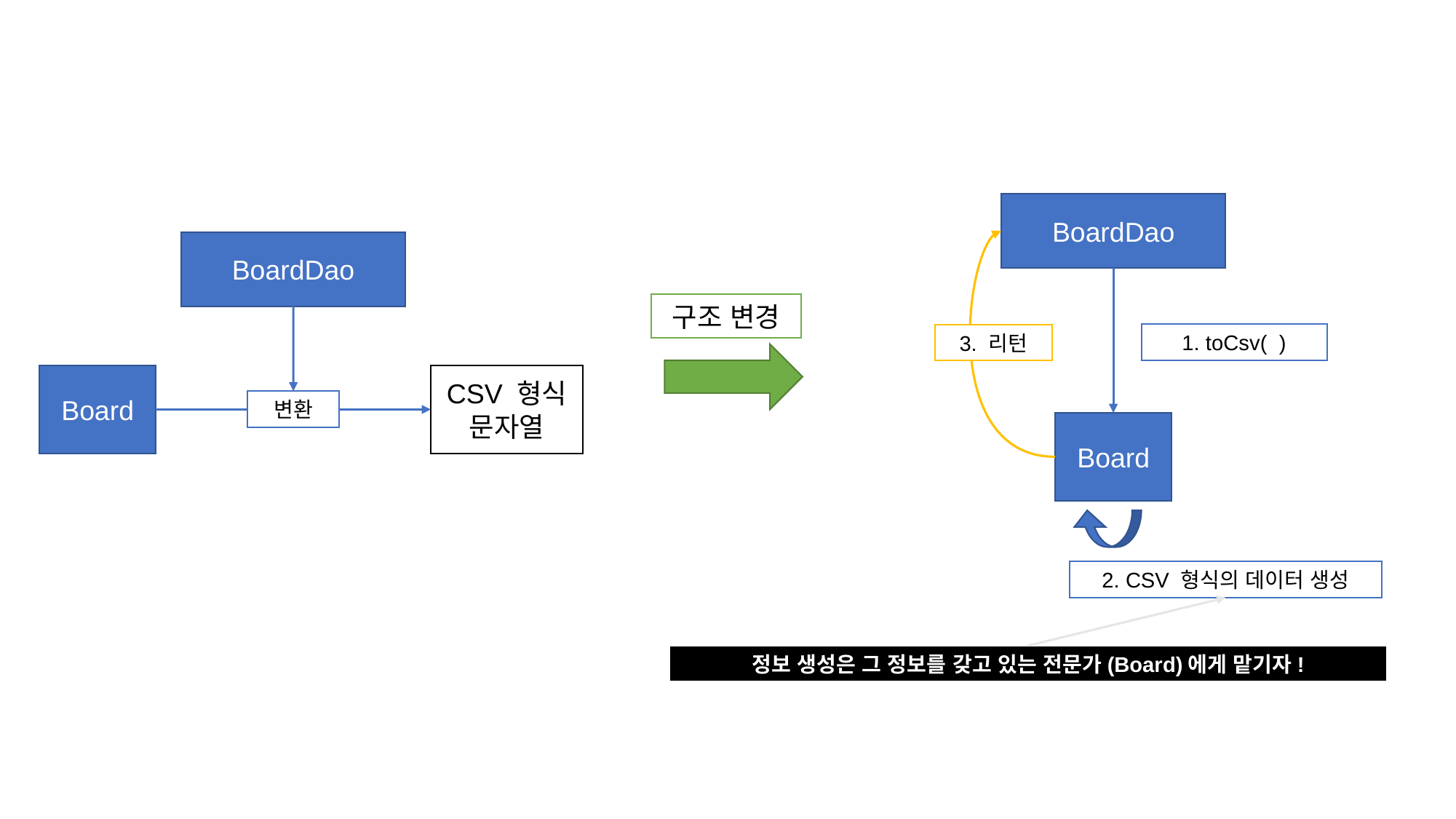

BoardDao
BoardDao
구조 변경
1. toCsv(  )
3. 리턴

Board
CSV 형식
문자열
변환
Board

2. CSV 형식의 데이터 생성
정보 생성은 그 정보를 갖고 있는 전문가(Board)에게 맡기자!